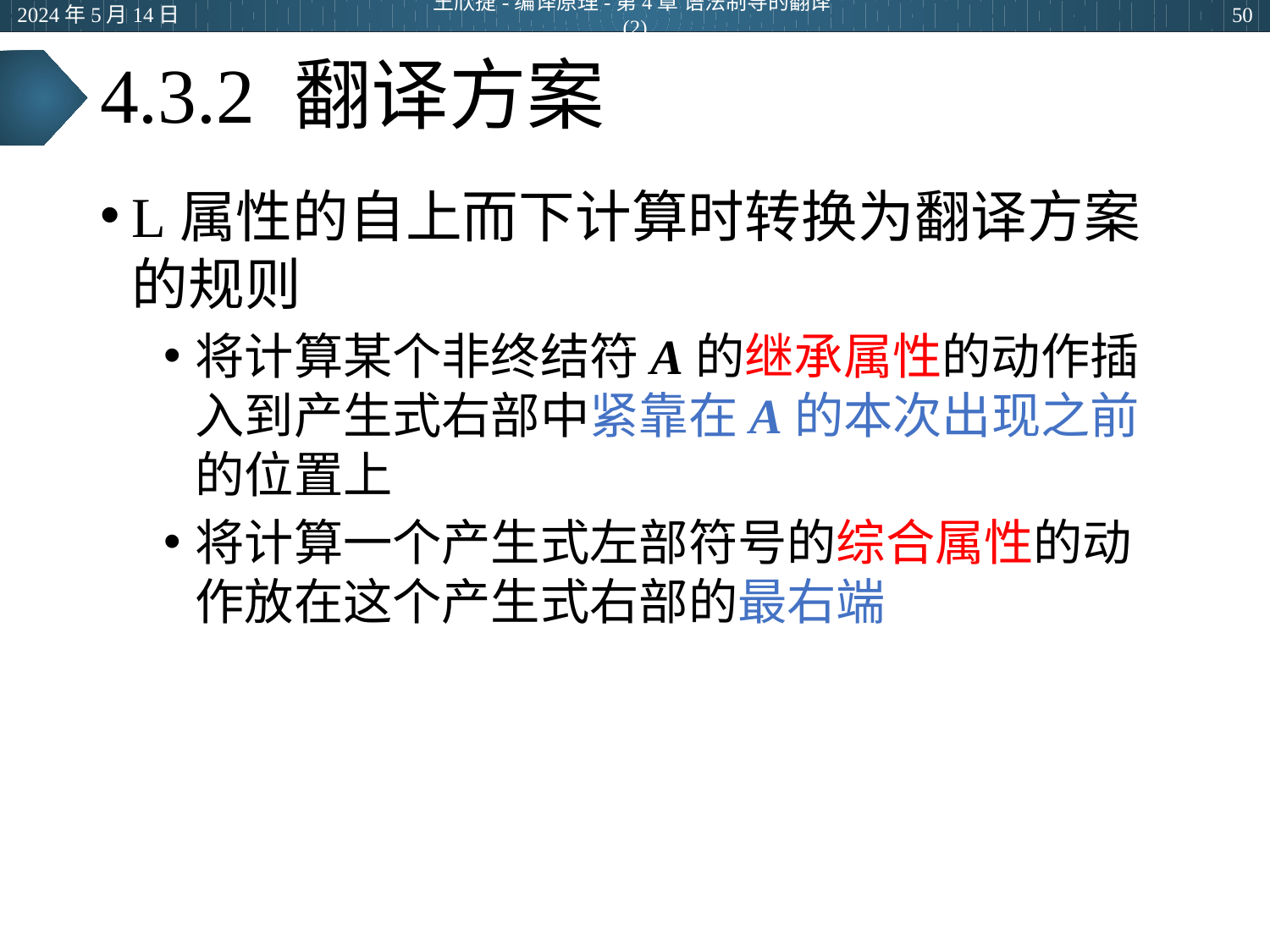

2024年5月14日
王欣捷-编译原理-第4章 语法制导的翻译(2)
50
# 4.3.2 翻译方案
L属性的自上而下计算时转换为翻译方案的规则
将计算某个非终结符A的继承属性的动作插入到产生式右部中紧靠在A的本次出现之前的位置上
将计算一个产生式左部符号的综合属性的动作放在这个产生式右部的最右端